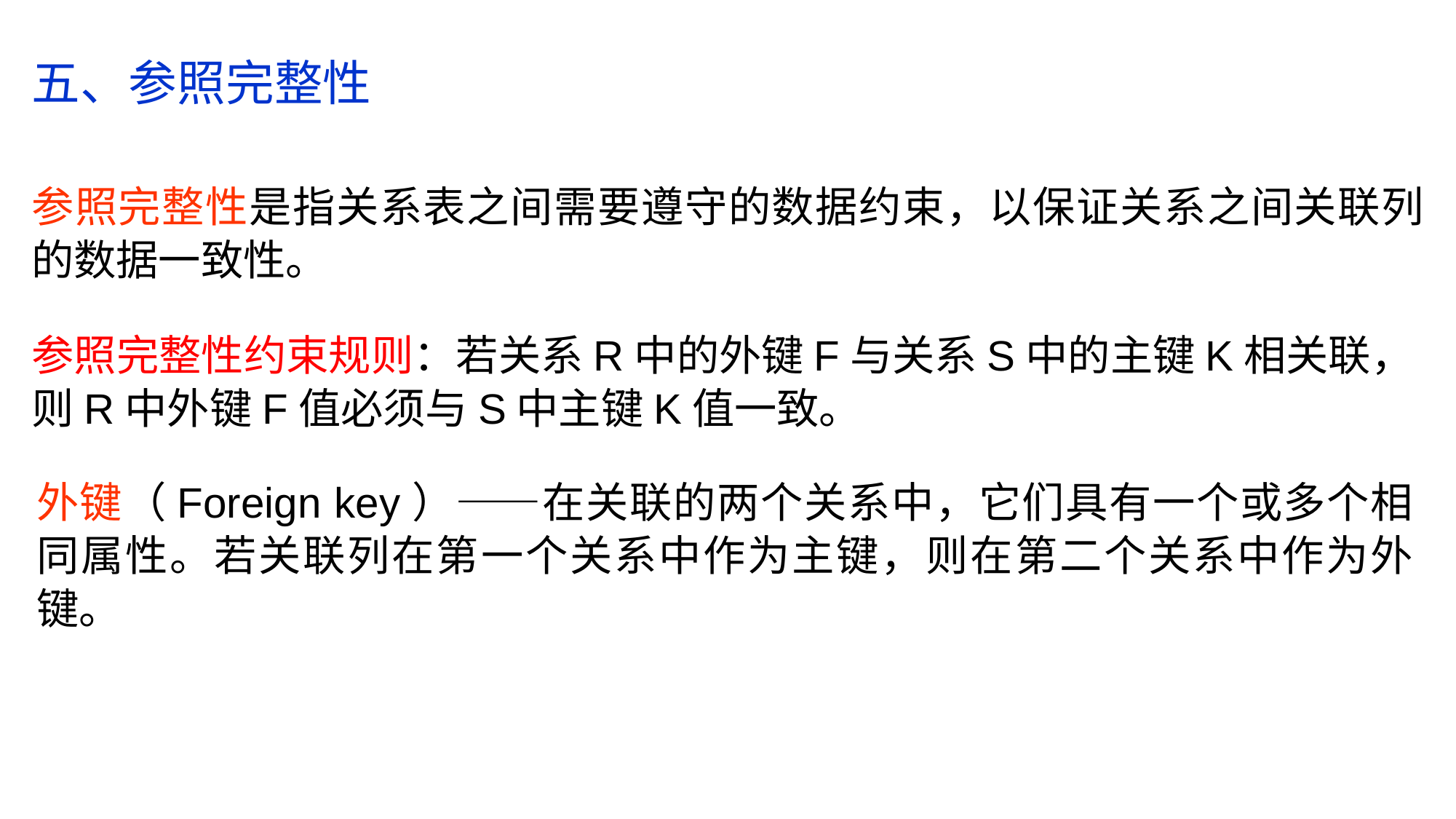

五、参照完整性
参照完整性是指关系表之间需要遵守的数据约束，以保证关系之间关联列的数据一致性。
参照完整性约束规则：若关系R中的外键F与关系S中的主键K相关联，则R中外键F值必须与S中主键K值一致。
外键（Foreign key）——在关联的两个关系中，它们具有一个或多个相同属性。若关联列在第一个关系中作为主键，则在第二个关系中作为外键。